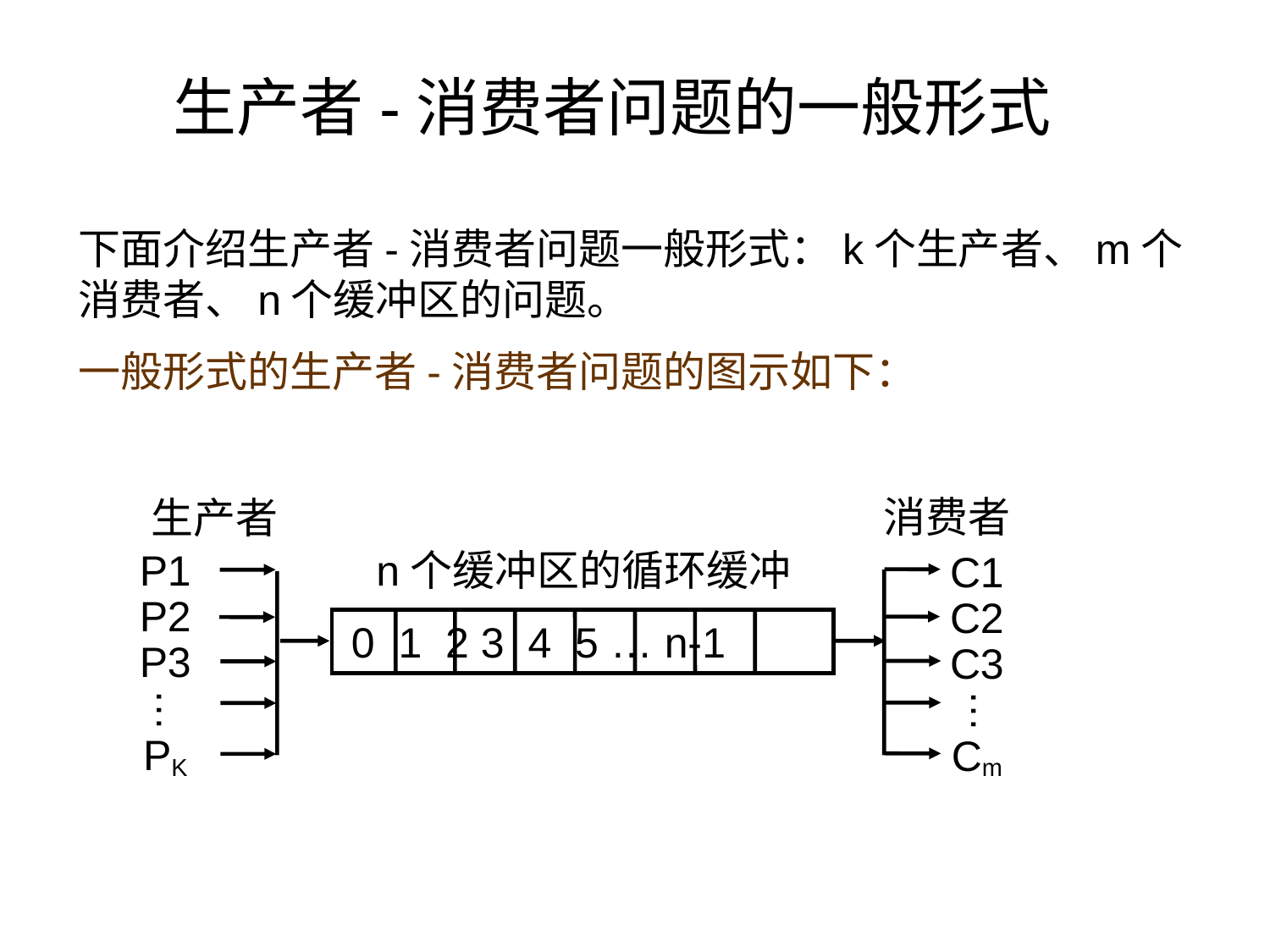

# 生产者-消费者问题的一般形式
下面介绍生产者-消费者问题一般形式：k个生产者、m个消费者、n个缓冲区的问题。
一般形式的生产者-消费者问题的图示如下：
消费者
生产者
n个缓冲区的循环缓冲
P1
P2
P3

PK
C1
C2
C3

Cm

 0  1  2 3  4  5 … n-1

…
…